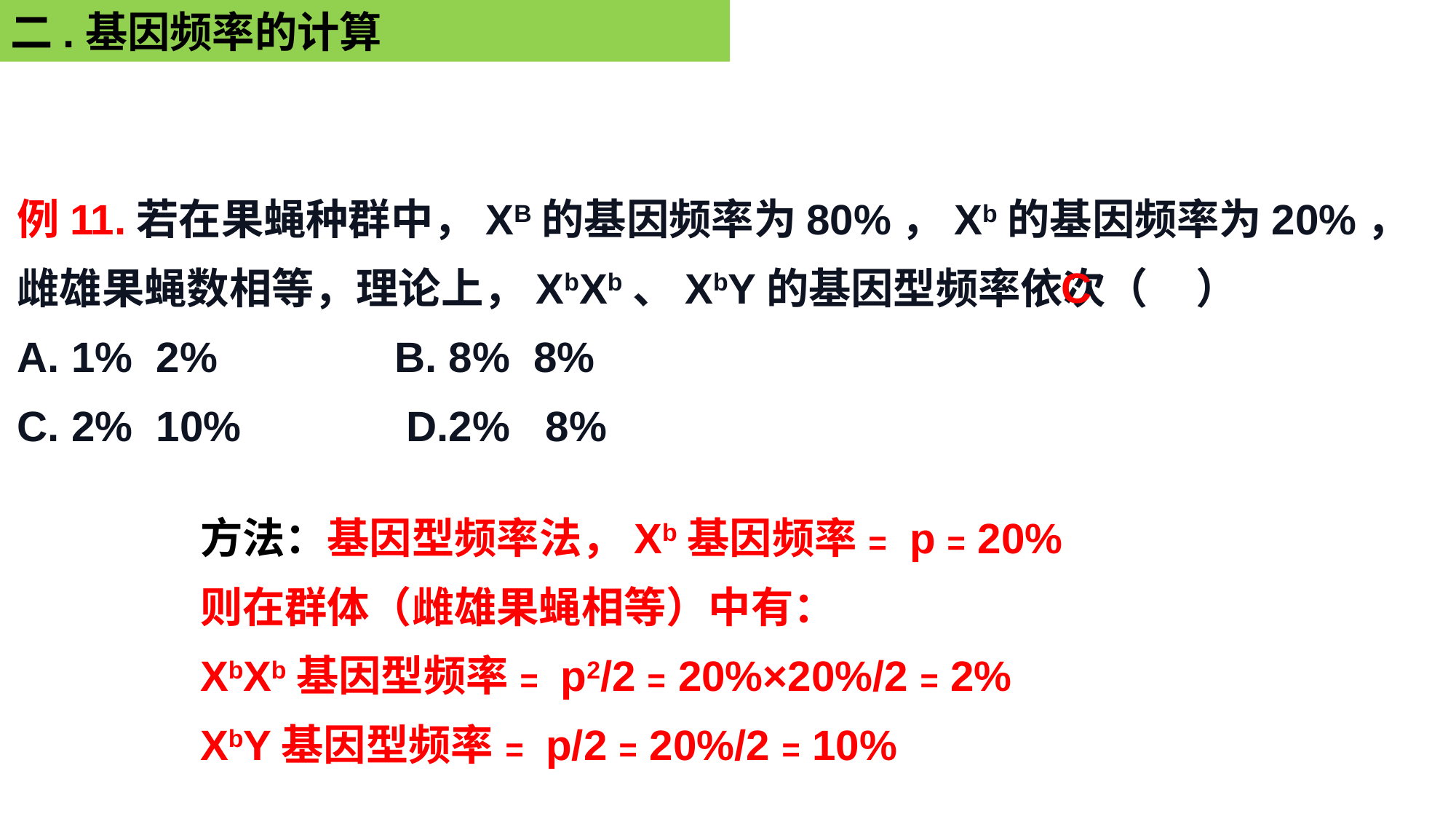

二.基因频率的计算
例11.若在果蝇种群中，XB的基因频率为80%，Xb的基因频率为20%，雌雄果蝇数相等，理论上，XbXb、XbY的基因型频率依次（     ）
A. 1%  2%               B. 8%  8%
C. 2%  10%              D.2%   8%
C
方法：基因型频率法，Xb基因频率﹦p﹦20%
则在群体（雌雄果蝇相等）中有：
XbXb基因型频率﹦p2/2﹦20%×20%/2﹦2%
XbY基因型频率﹦p/2﹦20%/2﹦10%